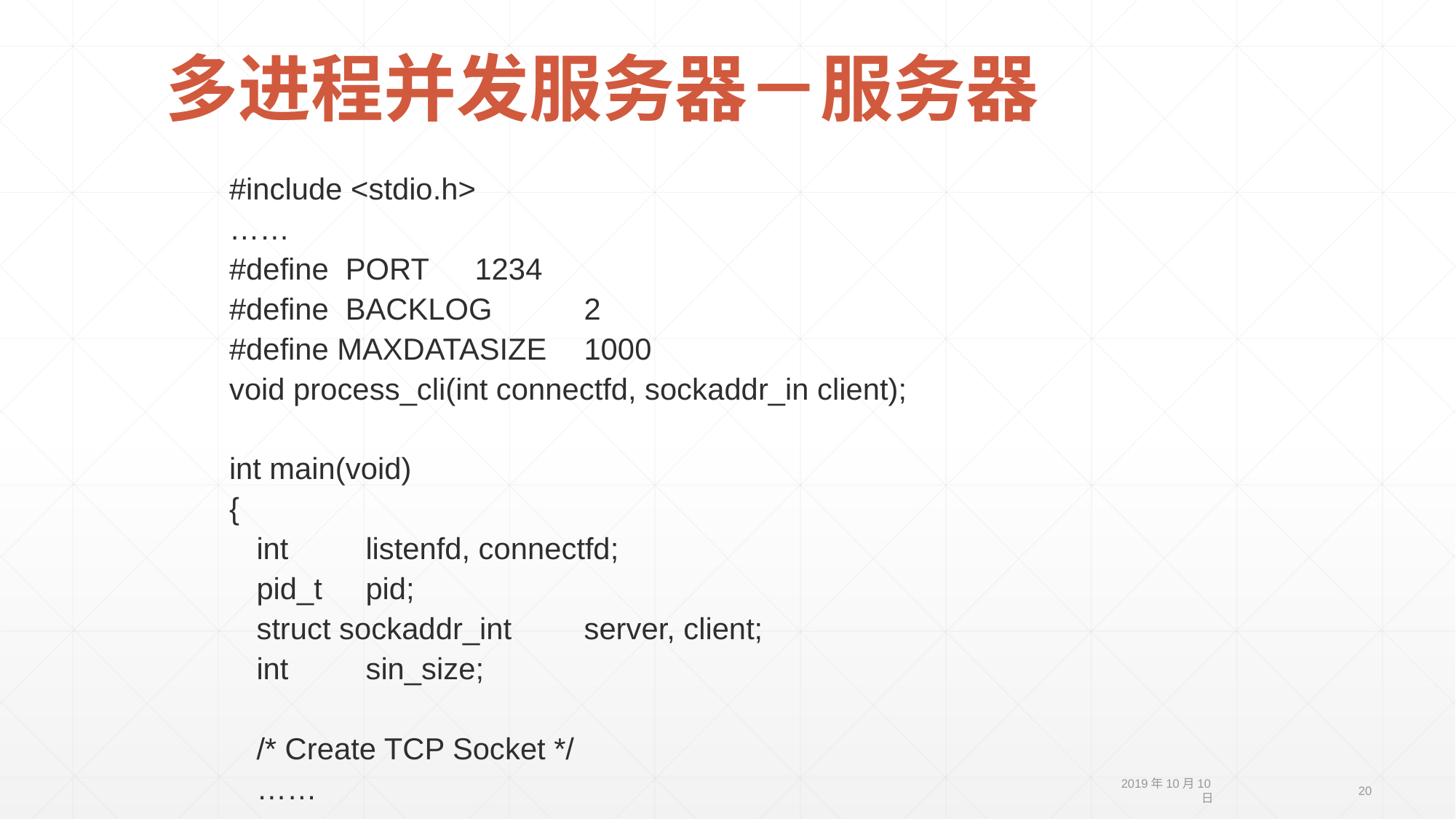

# 多进程并发服务器－服务器
#include <stdio.h>
……
#define  PORT	1234
#define  BACKLOG	2
#define MAXDATASIZE	1000
void process_cli(int connectfd, sockaddr_in client);

int main(void)
{
	int 	listenfd, connectfd;
	pid_t	pid;
	struct sockaddr_int	server, client;
	int 	sin_size;

	/* Create TCP Socket */
	……
2019年10月10日
20